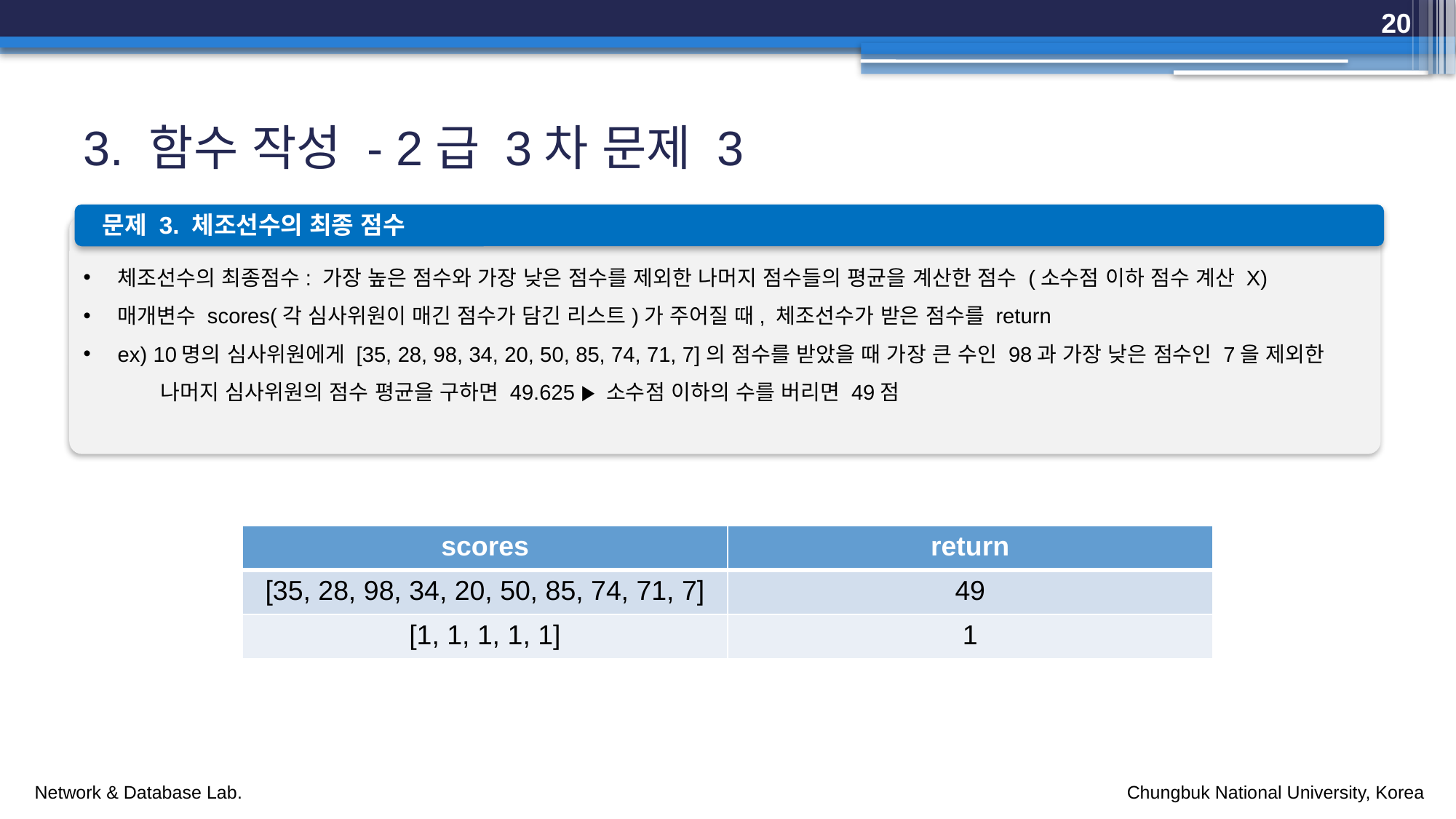

20
# 3. 함수 작성 - 2급 3차 문제 3

문제 3. 체조선수의 최종 점수

체조선수의 최종점수: 가장 높은 점수와 가장 낮은 점수를 제외한 나머지 점수들의 평균을 계산한 점수 (소수점 이하 점수 계산 X)
매개변수 scores(각 심사위원이 매긴 점수가 담긴 리스트)가 주어질 때, 체조선수가 받은 점수를 return
ex) 10명의 심사위원에게 [35, 28, 98, 34, 20, 50, 85, 74, 71, 7]의 점수를 받았을 때 가장 큰 수인 98과 가장 낮은 점수인 7을 제외한
            나머지 심사위원의 점수 평균을 구하면 49.625 ▶ 소수점 이하의 수를 버리면 49점
| scores | return |
| --- | --- |
| [35, 28, 98, 34, 20, 50, 85, 74, 71, 7] | 49 |
| [1, 1, 1, 1, 1] | 1 |